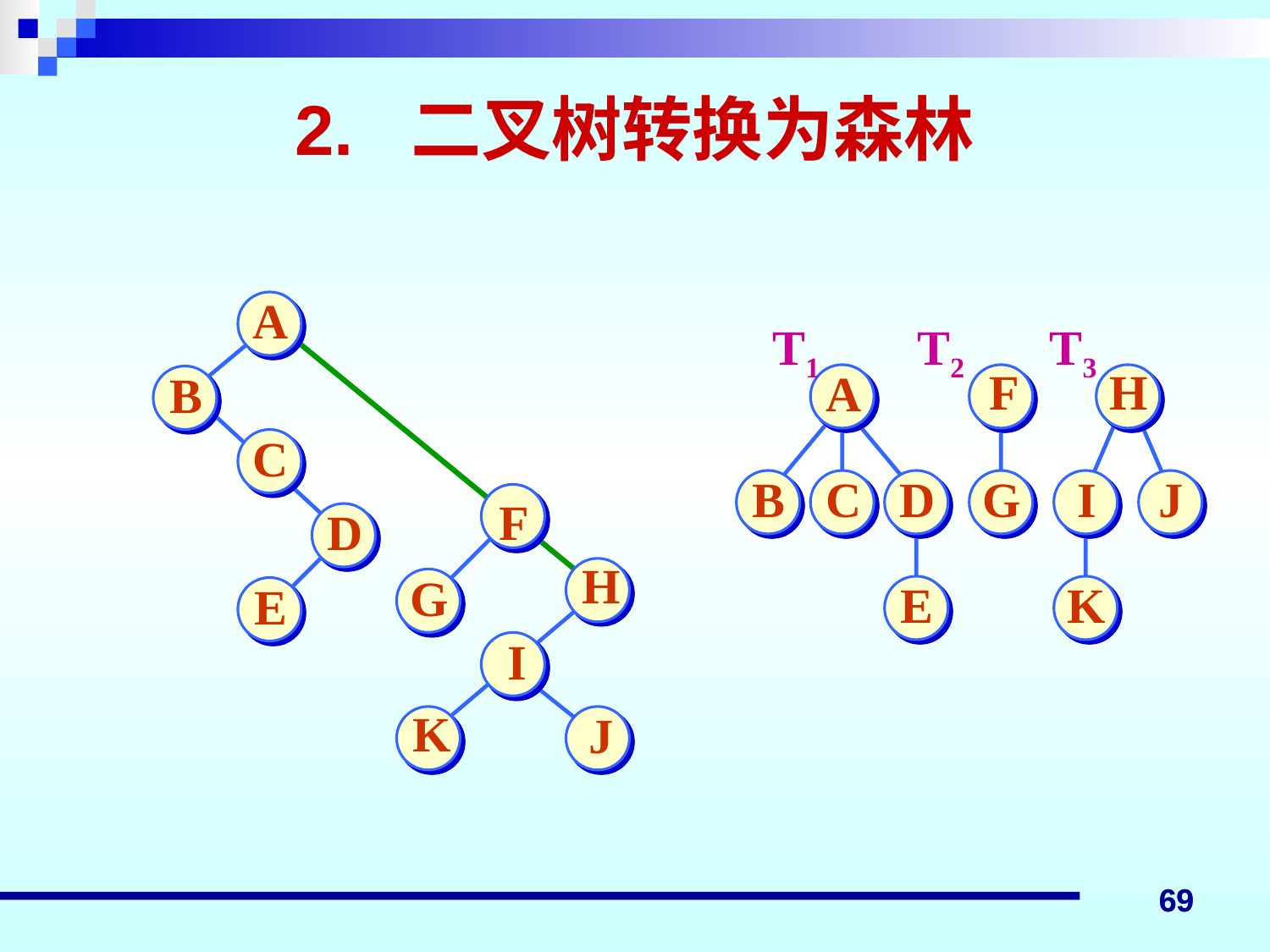

2.  二叉树转换为森林
A

B

C

F
D

H

G
E

I

K
J

T1        T2       T3
F
H
A

B
C
D
G
I
J

E
K

69
69